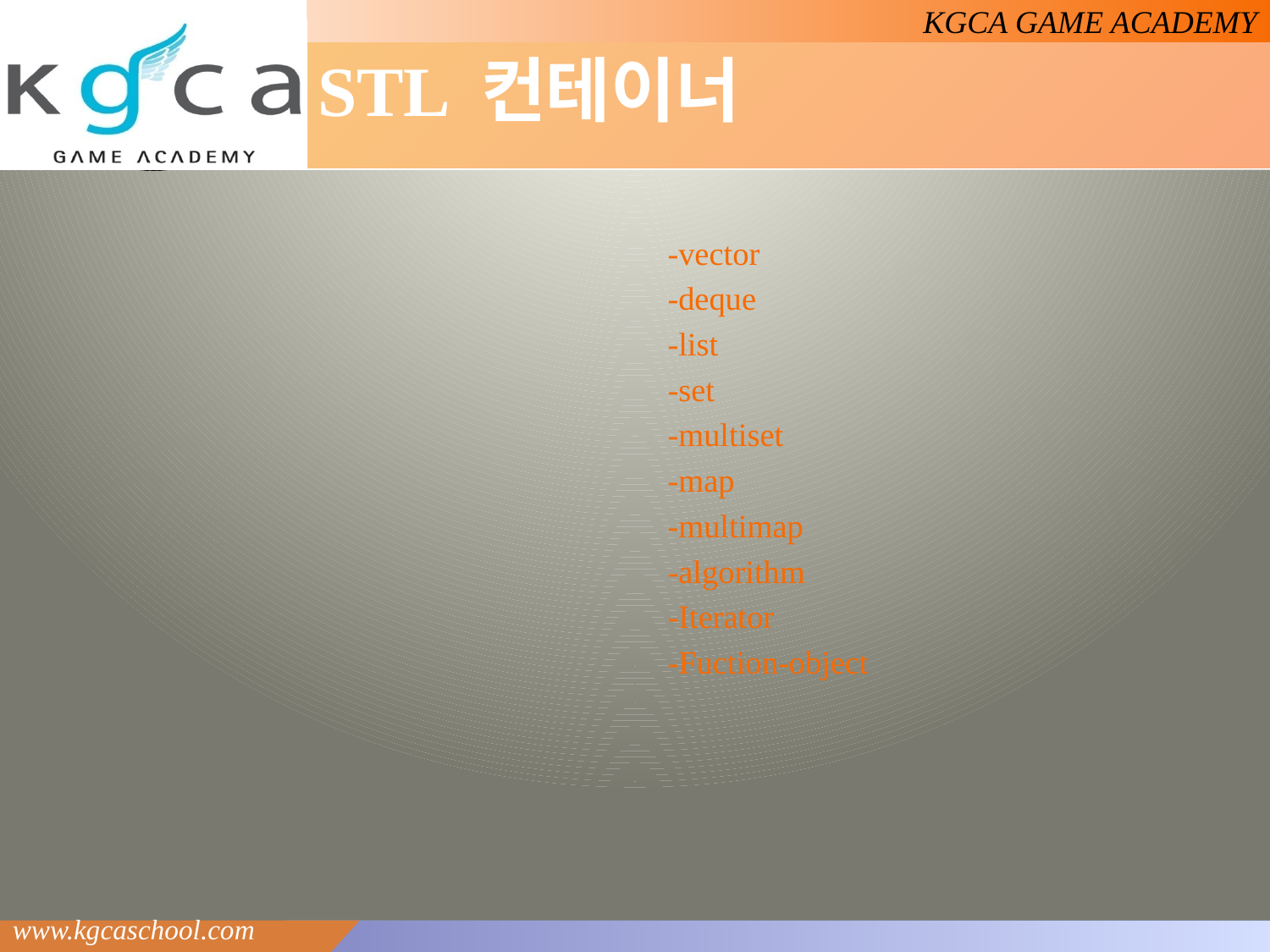

# STL 컨테이너
-vector
-deque
-list
-set
-multiset
-map
-multimap
-algorithm
-Iterator
-Fuction-object